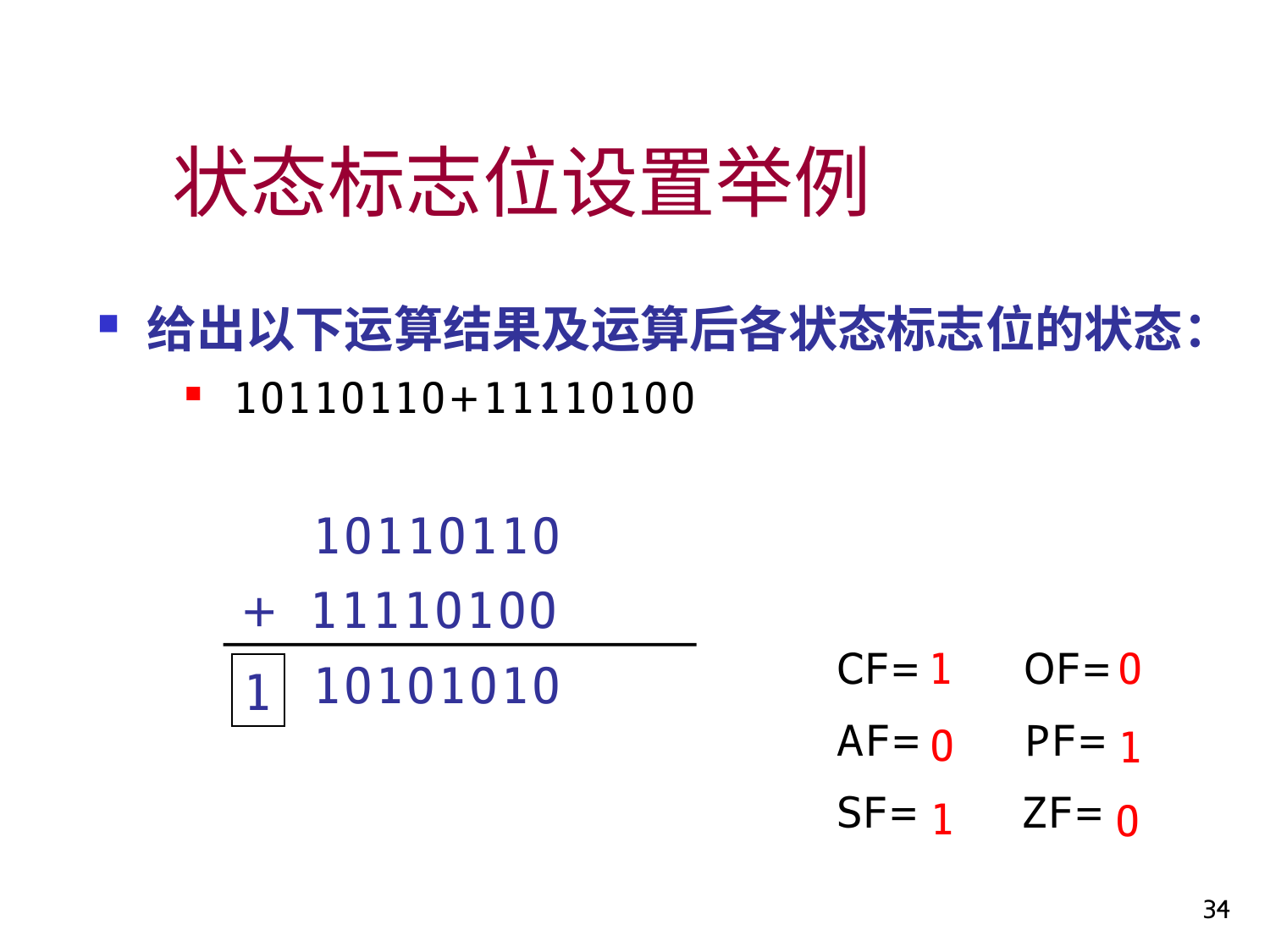

# 状态标志位设置举例
给出以下运算结果及运算后各状态标志位的状态：
10110110+11110100

               10110110
          +  11110100
               10101010
CF=        OF=
AF=        PF=
SF=        ZF=
1
0

1
0
1
1
0
34